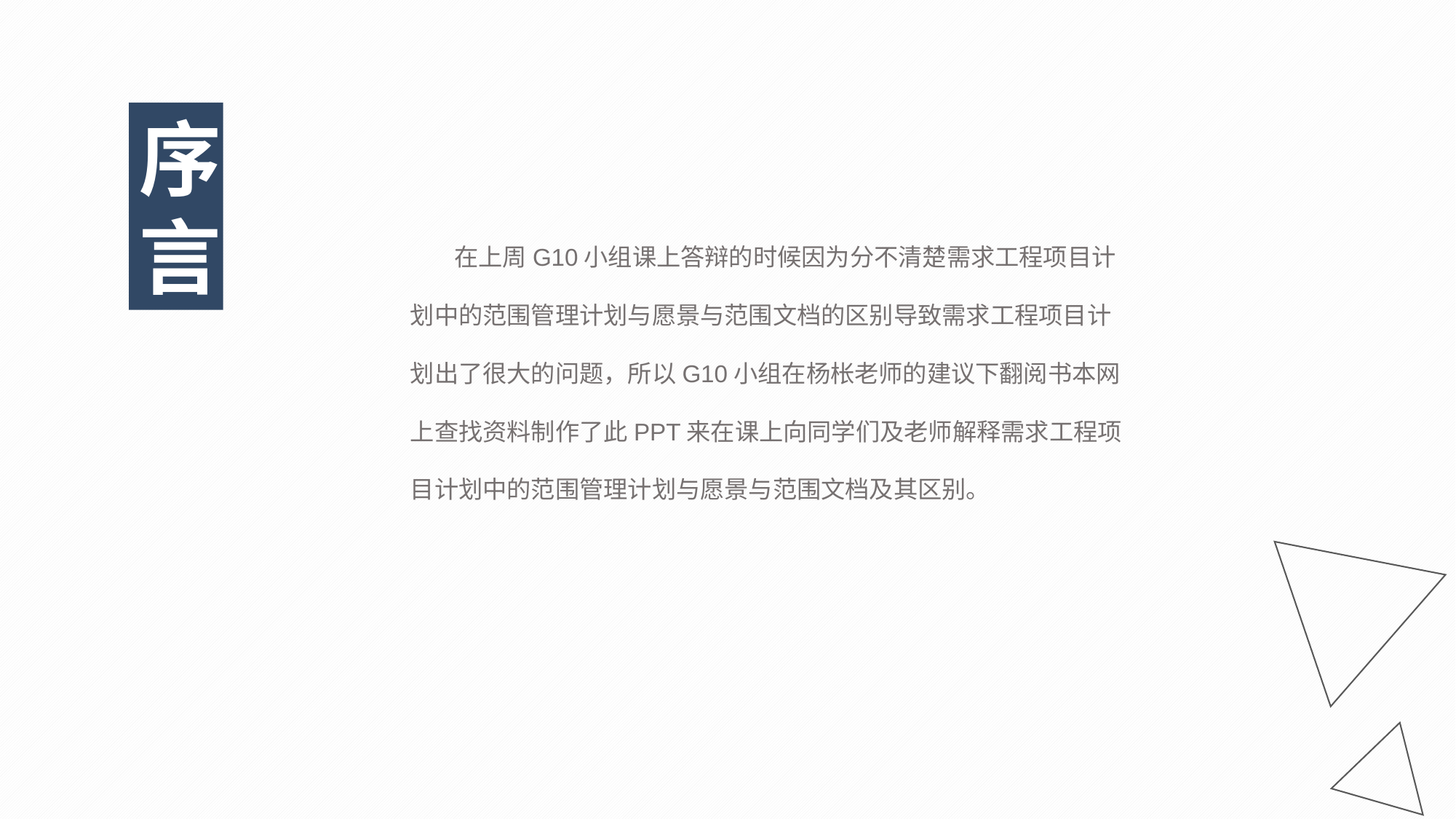

序言
       在上周G10小组课上答辩的时候因为分不清楚需求工程项目计划中的范围管理计划与愿景与范围文档的区别导致需求工程项目计划出了很大的问题，所以G10小组在杨枨老师的建议下翻阅书本网上查找资料制作了此PPT来在课上向同学们及老师解释需求工程项目计划中的范围管理计划与愿景与范围文档及其区别。